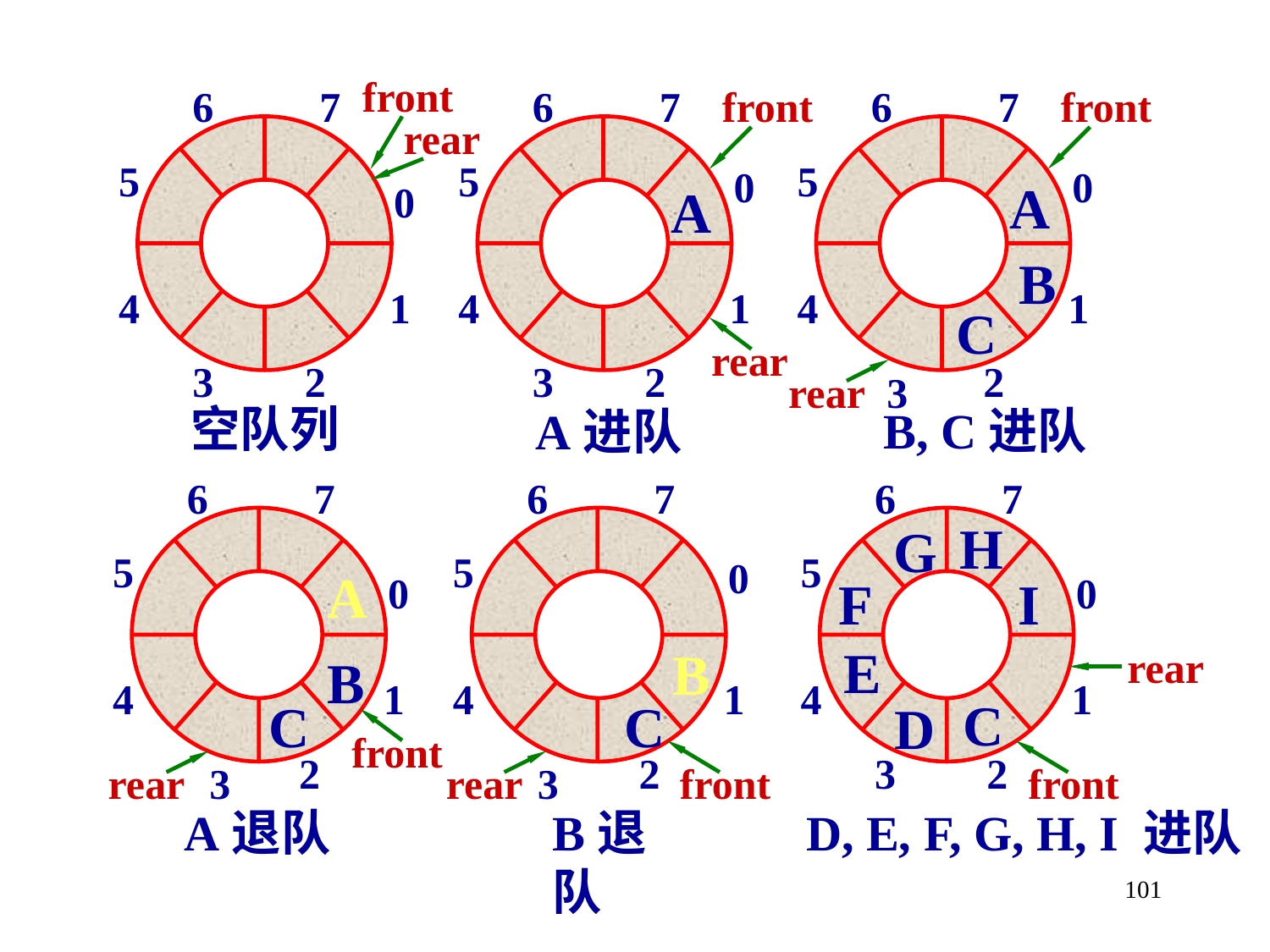

front
6
7
6
7
front
6
7
front
rear

5

5

5

0
0

A
0
A

B

4
1
4
1
4
1
C

rear
3
2
3
2
2
rear

3
空队列
B, C进队
A进队
6
7
6
7
6
7
H

G
5

5

5

0
A
0
0
F
I

E
B

rear
B
4
1
4
1
4
1

C
C
C
D

front
2
2

3
2

rear

3
rear

3
front
front
A退队
B退队
D, E, F, G, H, I 进队
101